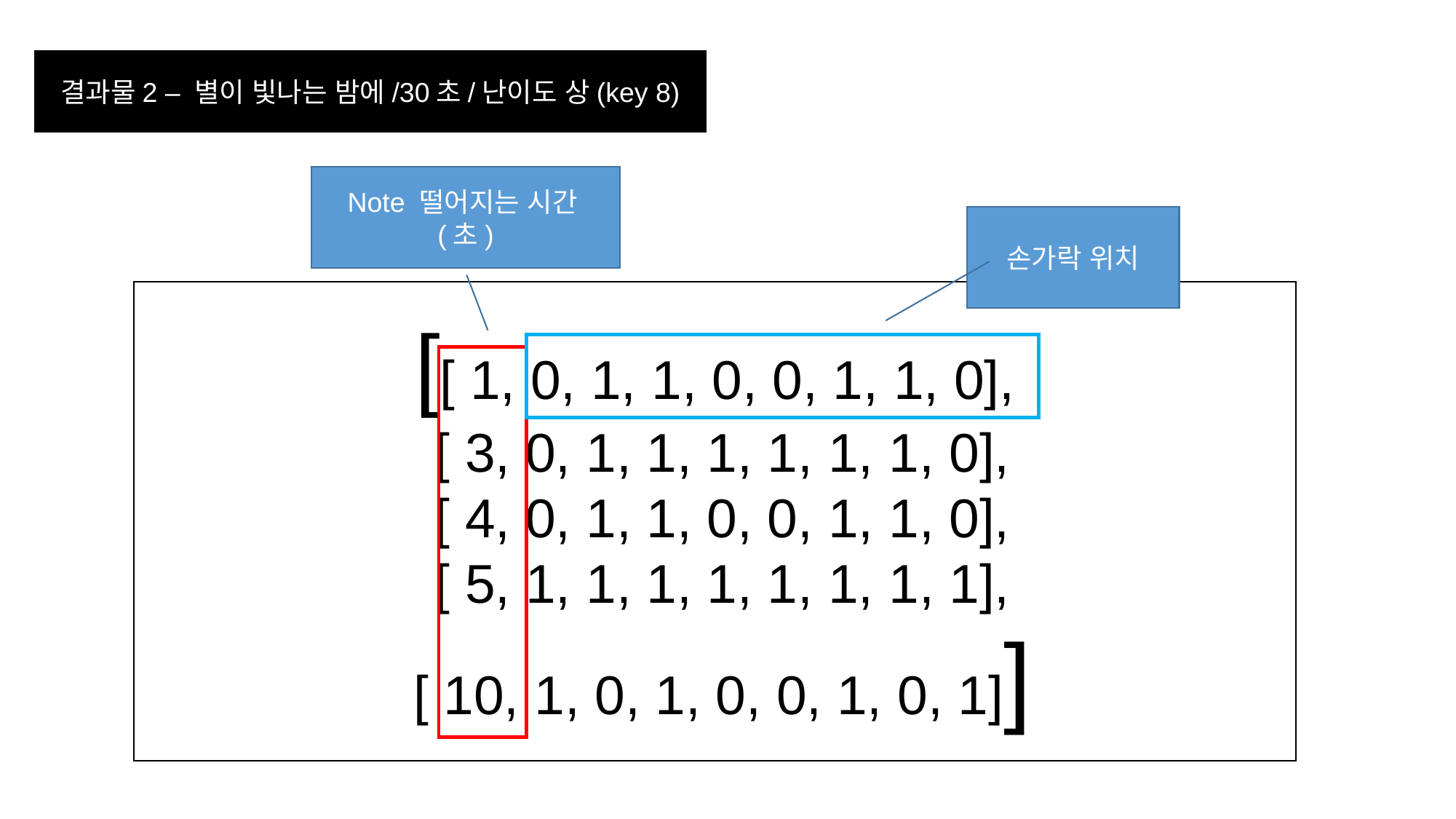

결과물2 – 별이 빛나는 밤에/30초/난이도 상(key 8)
Note 떨어지는 시간(초)
손가락 위치
[[ 1, 0, 1, 1, 0, 0, 1, 1, 0],
 [ 3, 0, 1, 1, 1, 1, 1, 1, 0],
 [ 4, 0, 1, 1, 0, 0, 1, 1, 0],
 [ 5, 1, 1, 1, 1, 1, 1, 1, 1],
 [ 10, 1, 0, 1, 0, 0, 1, 0, 1]]